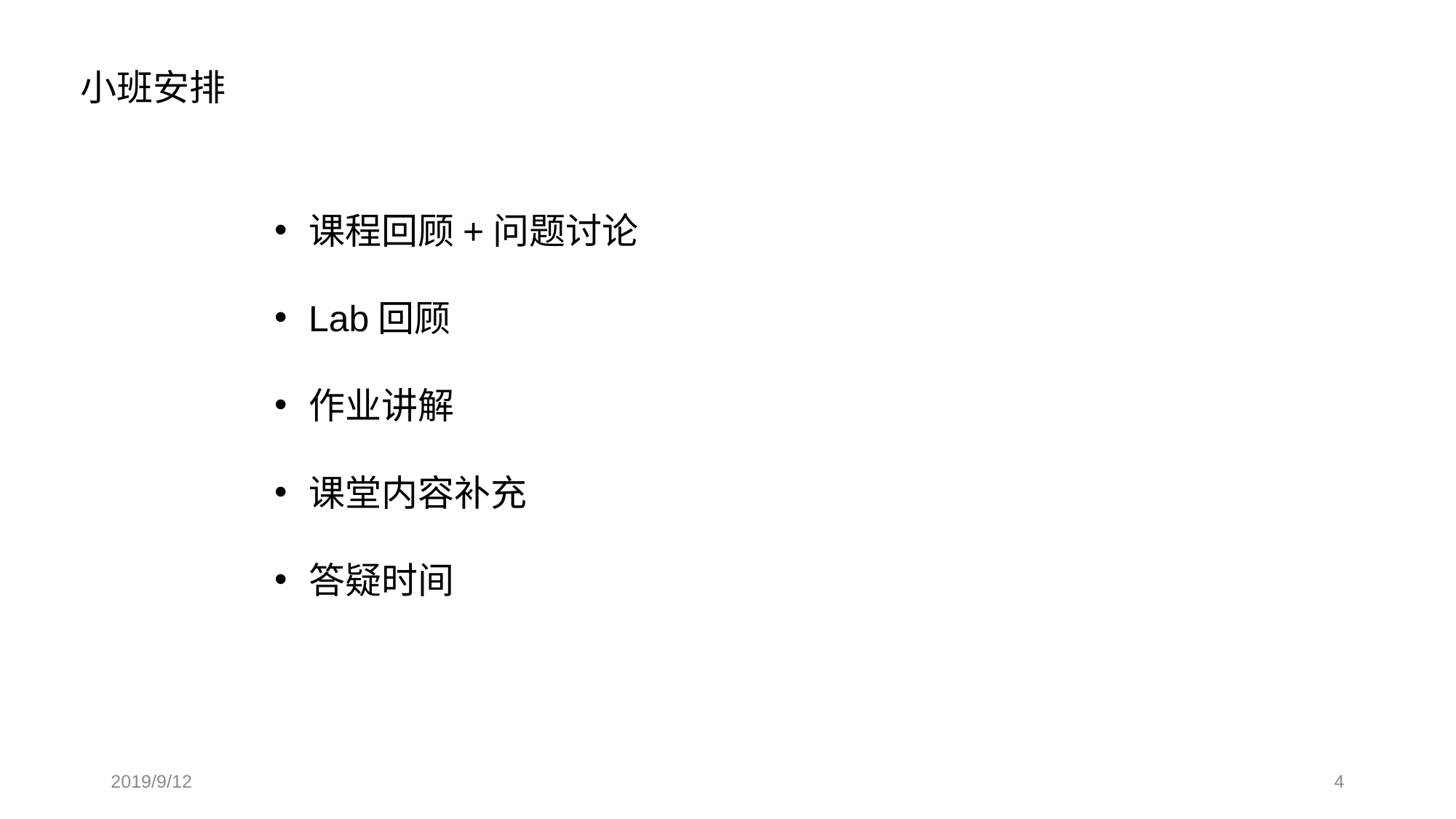

小班安排
课程回顾+问题讨论

Lab回顾

作业讲解

课堂内容补充

答疑时间

2019/9/12
4